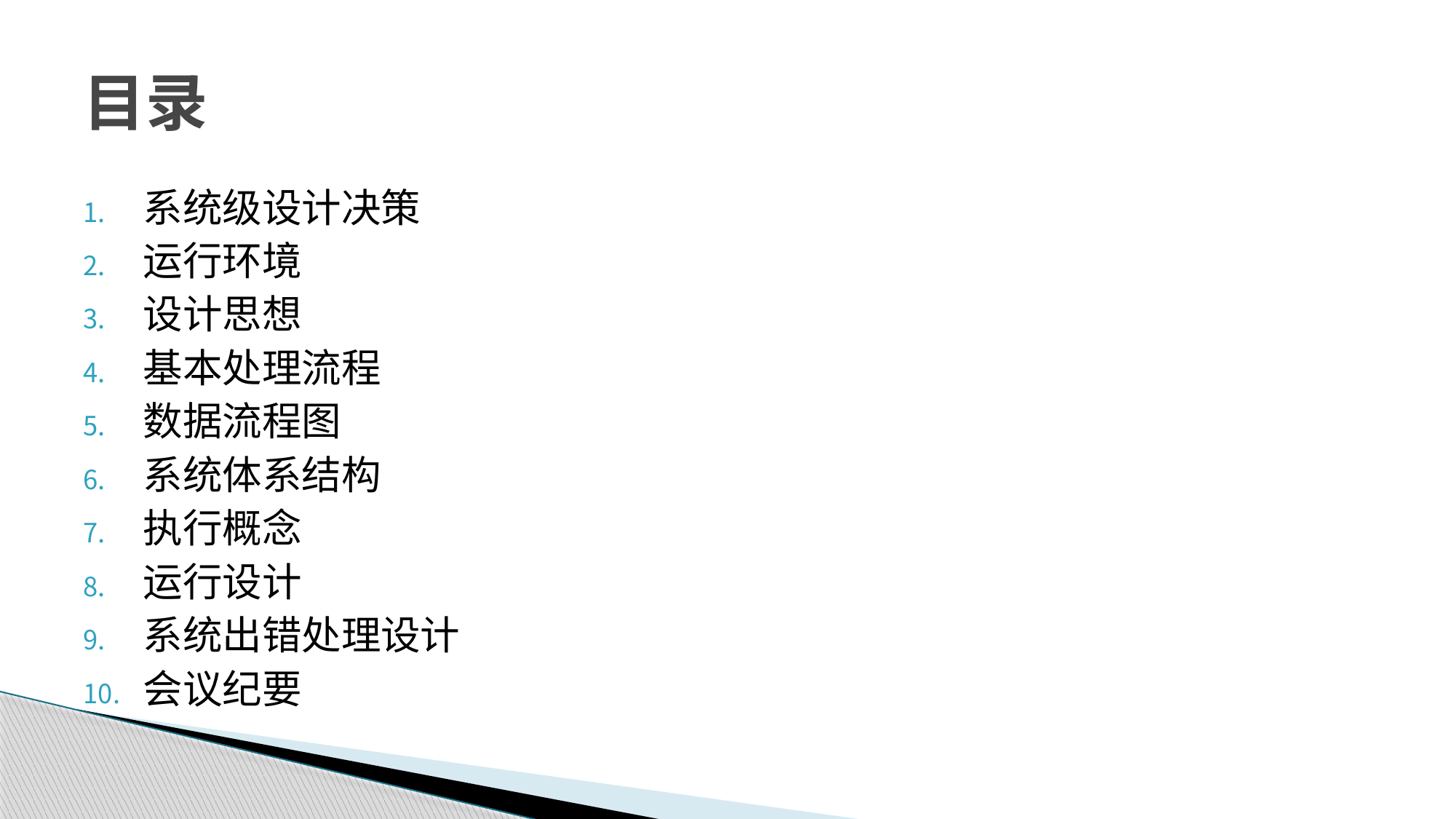

# 目录
系统级设计决策
运行环境
设计思想
基本处理流程
数据流程图
系统体系结构
执行概念
运行设计
系统出错处理设计
会议纪要